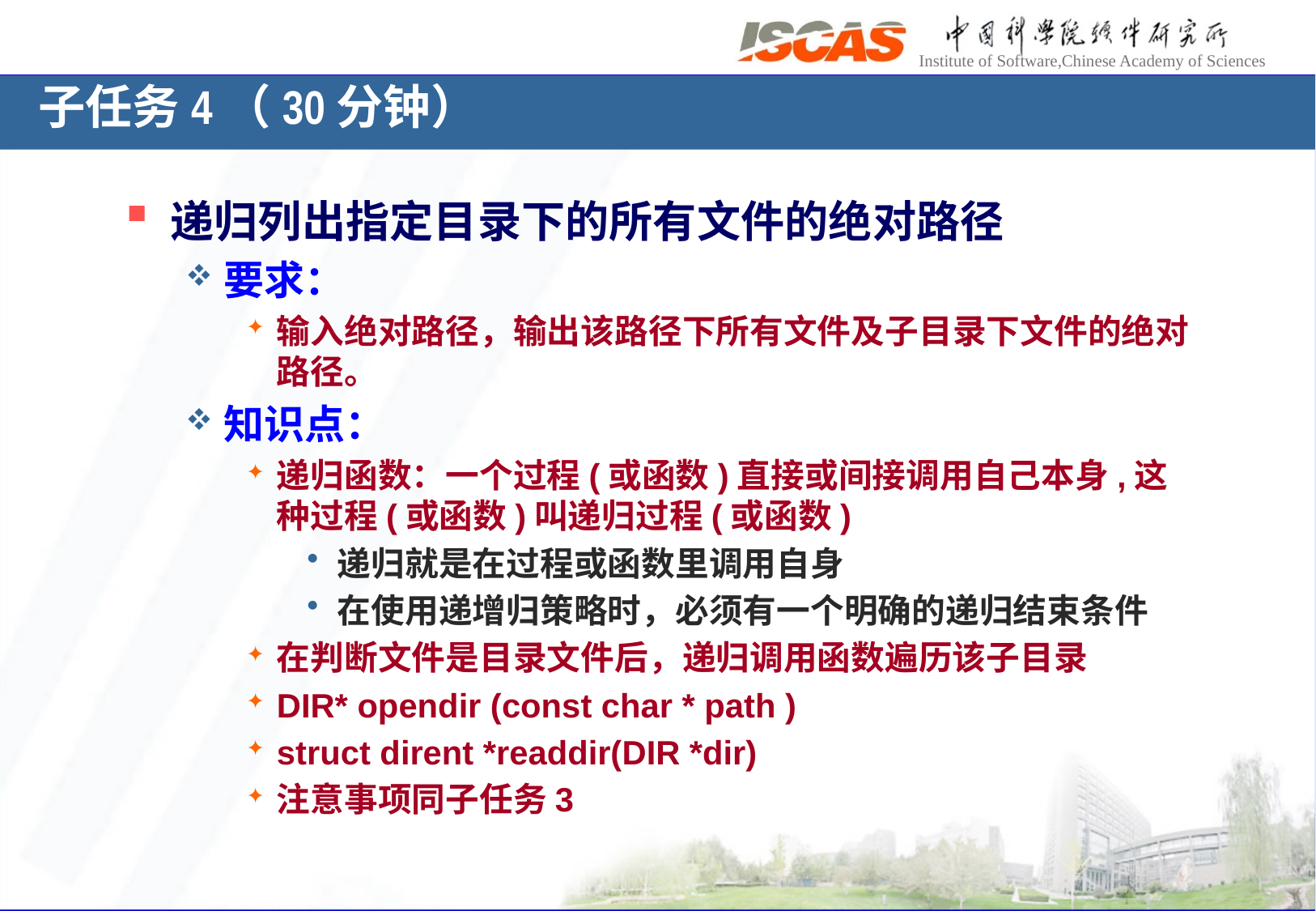

子任务4（30分钟）
递归列出指定目录下的所有文件的绝对路径
要求：
输入绝对路径，输出该路径下所有文件及子目录下文件的绝对路径。
知识点：
递归函数：一个过程(或函数)直接或间接调用自己本身,这种过程(或函数)叫递归过程(或函数)
递归就是在过程或函数里调用自身
在使用递增归策略时，必须有一个明确的递归结束条件
在判断文件是目录文件后，递归调用函数遍历该子目录
DIR* opendir (const char * path )
struct dirent *readdir(DIR *dir)
注意事项同子任务3